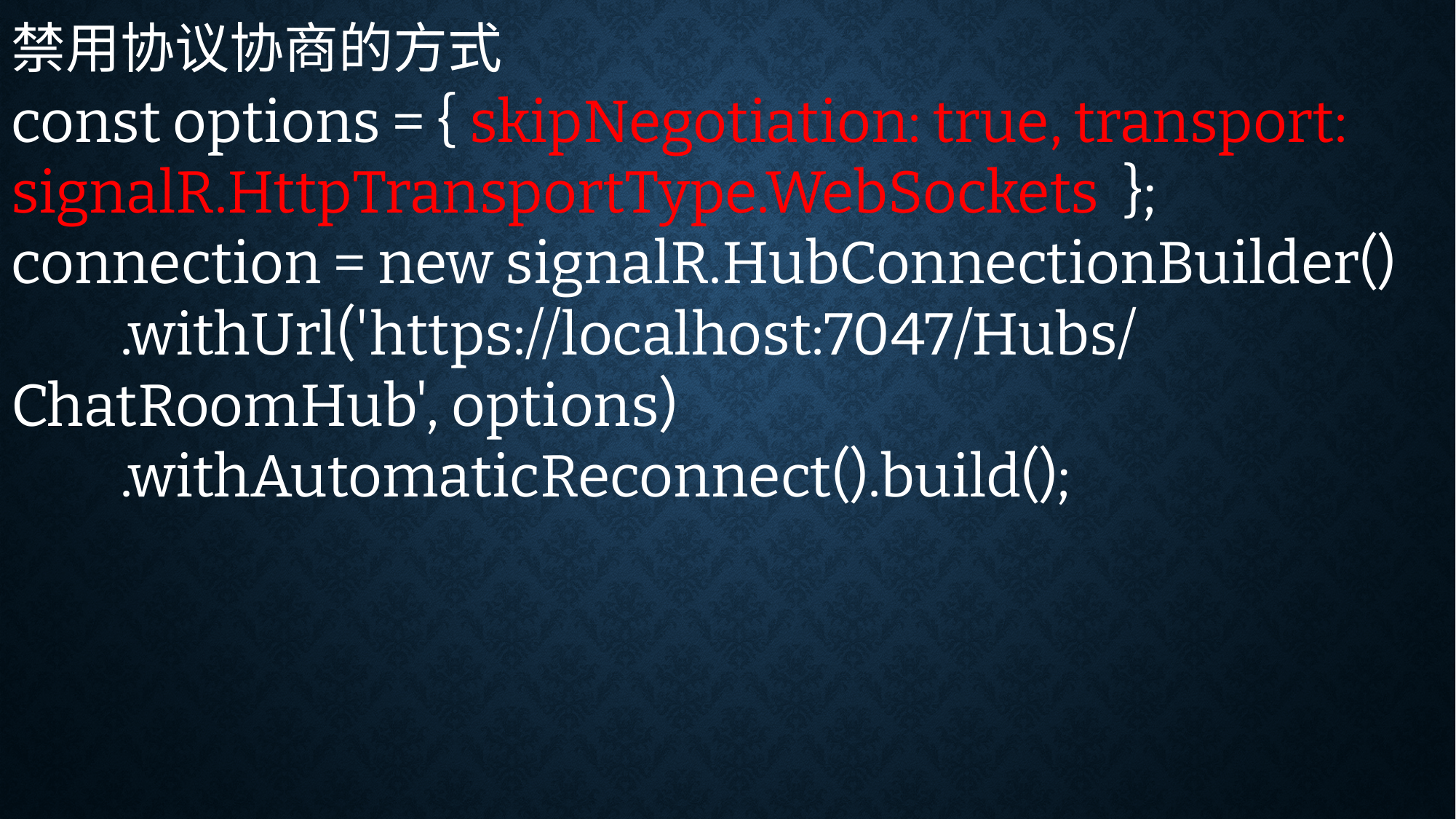

禁用协议协商的方式
const options = { skipNegotiation: true, transport: signalR.HttpTransportType.WebSockets  };
connection = new signalR.HubConnectionBuilder()
	.withUrl('https://localhost:7047/Hubs/ChatRoomHub', options)
	.withAutomaticReconnect().build();